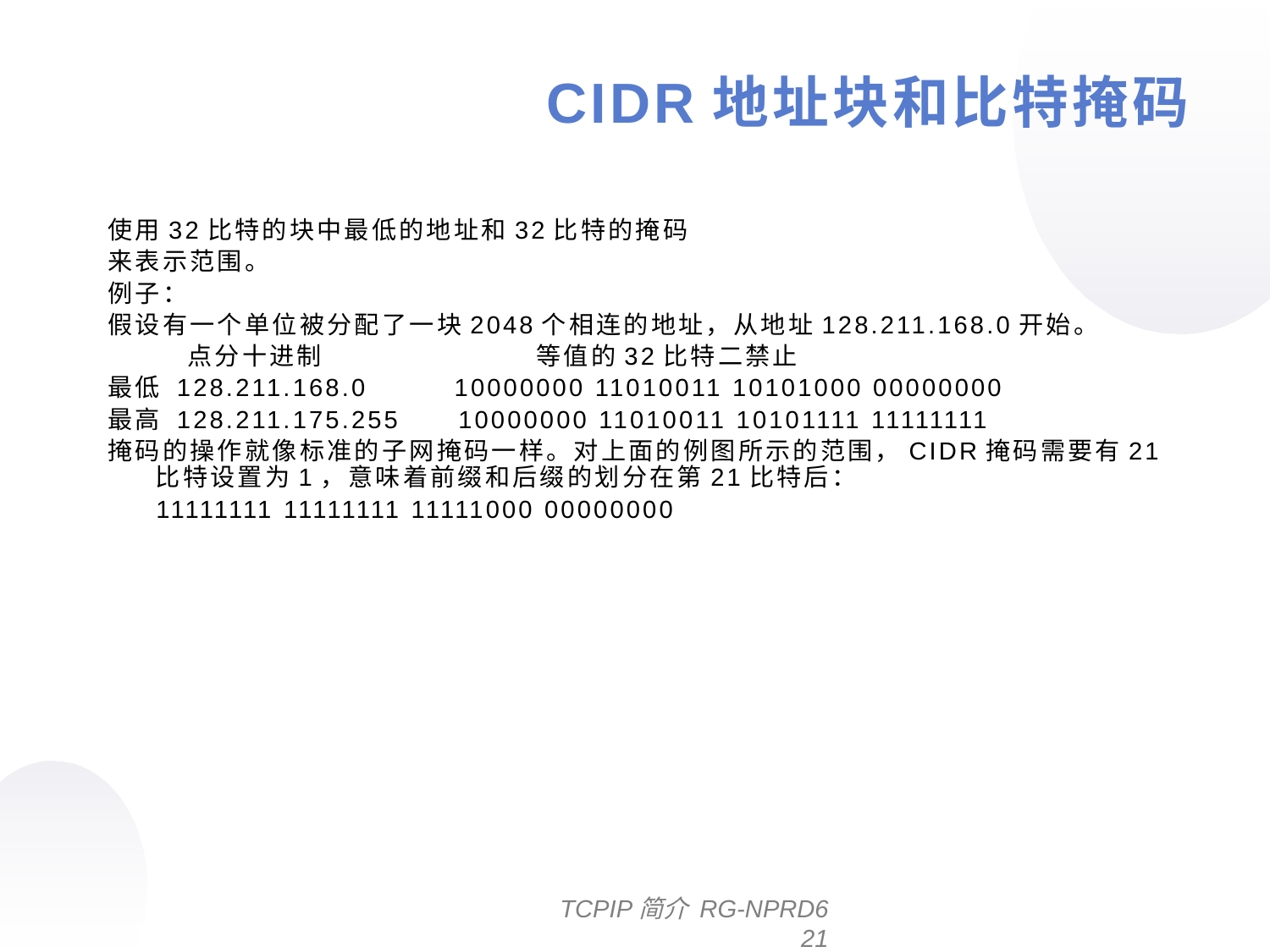

CIDR地址块和比特掩码
使用32比特的块中最低的地址和32比特的掩码
来表示范围。
例子：
假设有一个单位被分配了一块2048个相连的地址，从地址128.211.168.0开始。
         点分十进制                          等值的32比特二禁止
最低 128.211.168.0         10000000 11010011 10101000 00000000
最高 128.211.175.255      10000000 11010011 10101111 11111111
掩码的操作就像标准的子网掩码一样。对上面的例图所示的范围，CIDR掩码需要有21比特设置为1，意味着前缀和后缀的划分在第21比特后：
     11111111 11111111 11111000 00000000

TCPIP简介 RG-NPRD6
21